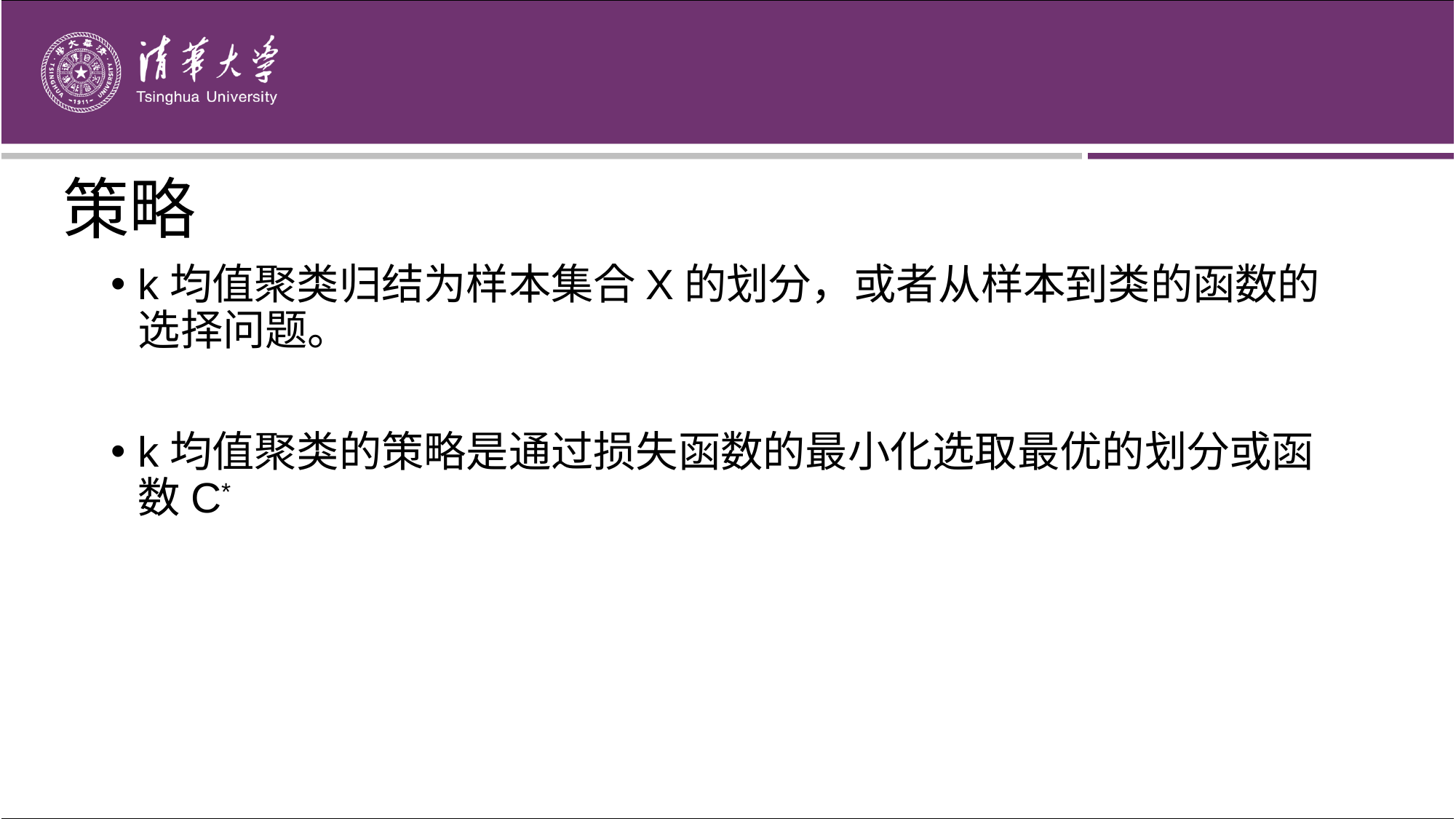

# 策略
k均值聚类归结为样本集合X的划分，或者从样本到类的函数的选择问题。

k均值聚类的策略是通过损失函数的最小化选取最优的划分或函数C*